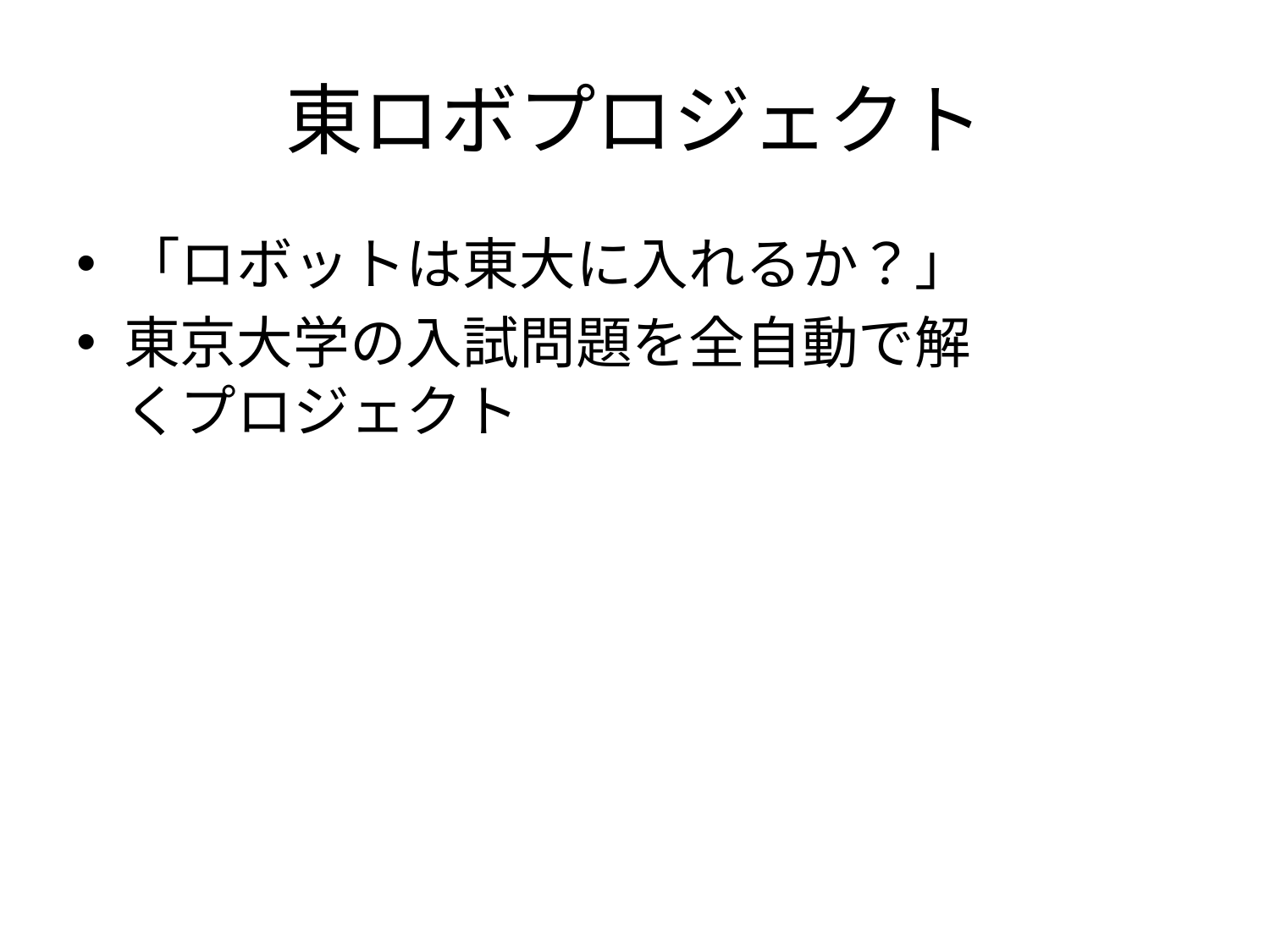

# 東ロボプロジェクト
「ロボットは東大に入れるか？」
東京大学の入試問題を全自動で解くプロジェクト